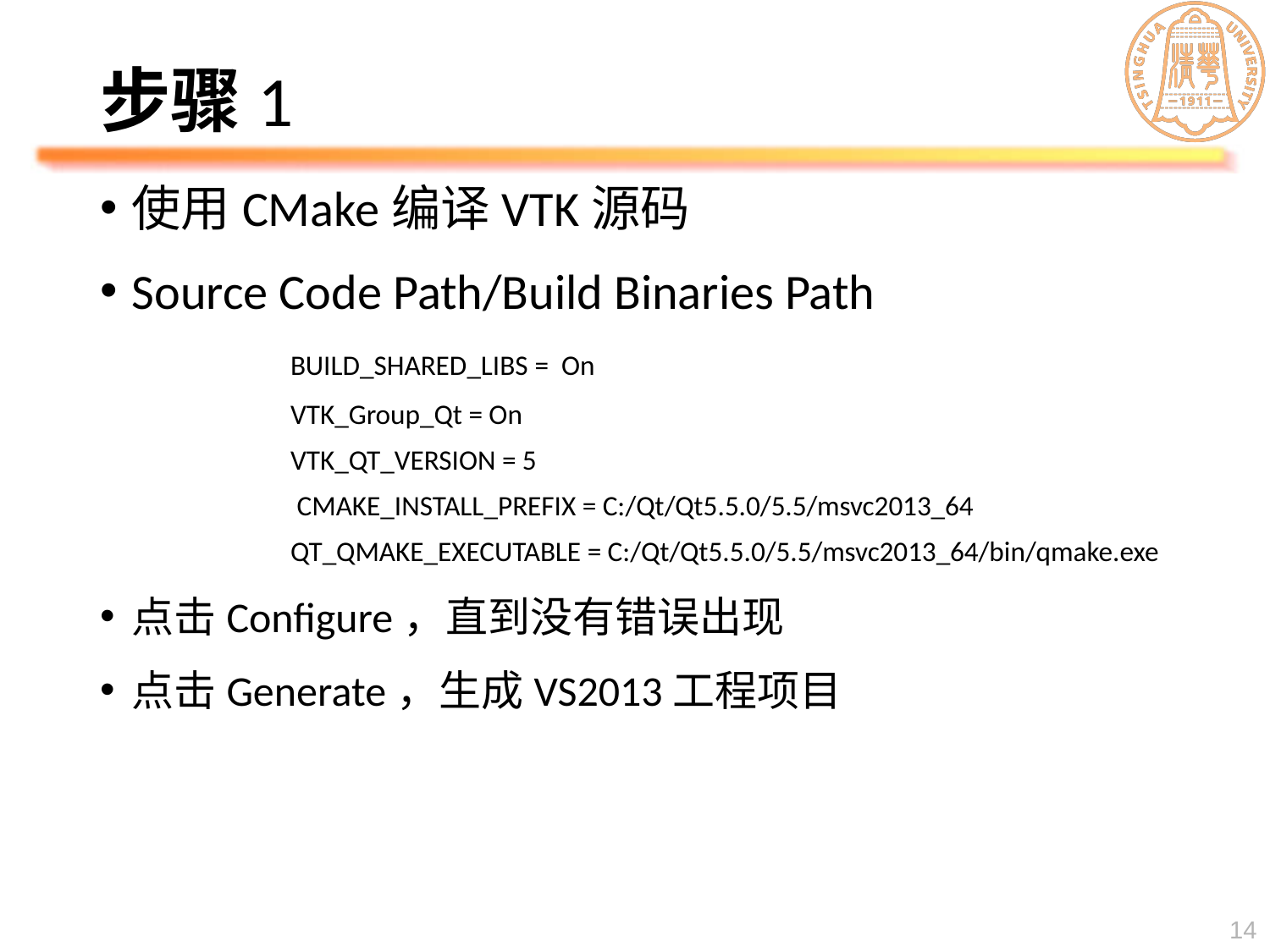

# 步骤1
使用CMake编译VTK源码
Source Code Path/Build Binaries Path
	BUILD_SHARED_LIBS =  On
	VTK_Group_Qt = On
	VTK_QT_VERSION = 5
	 CMAKE_INSTALL_PREFIX = C:/Qt/Qt5.5.0/5.5/msvc2013_64
	QT_QMAKE_EXECUTABLE = C:/Qt/Qt5.5.0/5.5/msvc2013_64/bin/qmake.exe
点击Configure，直到没有错误出现
点击Generate，生成VS2013工程项目
14